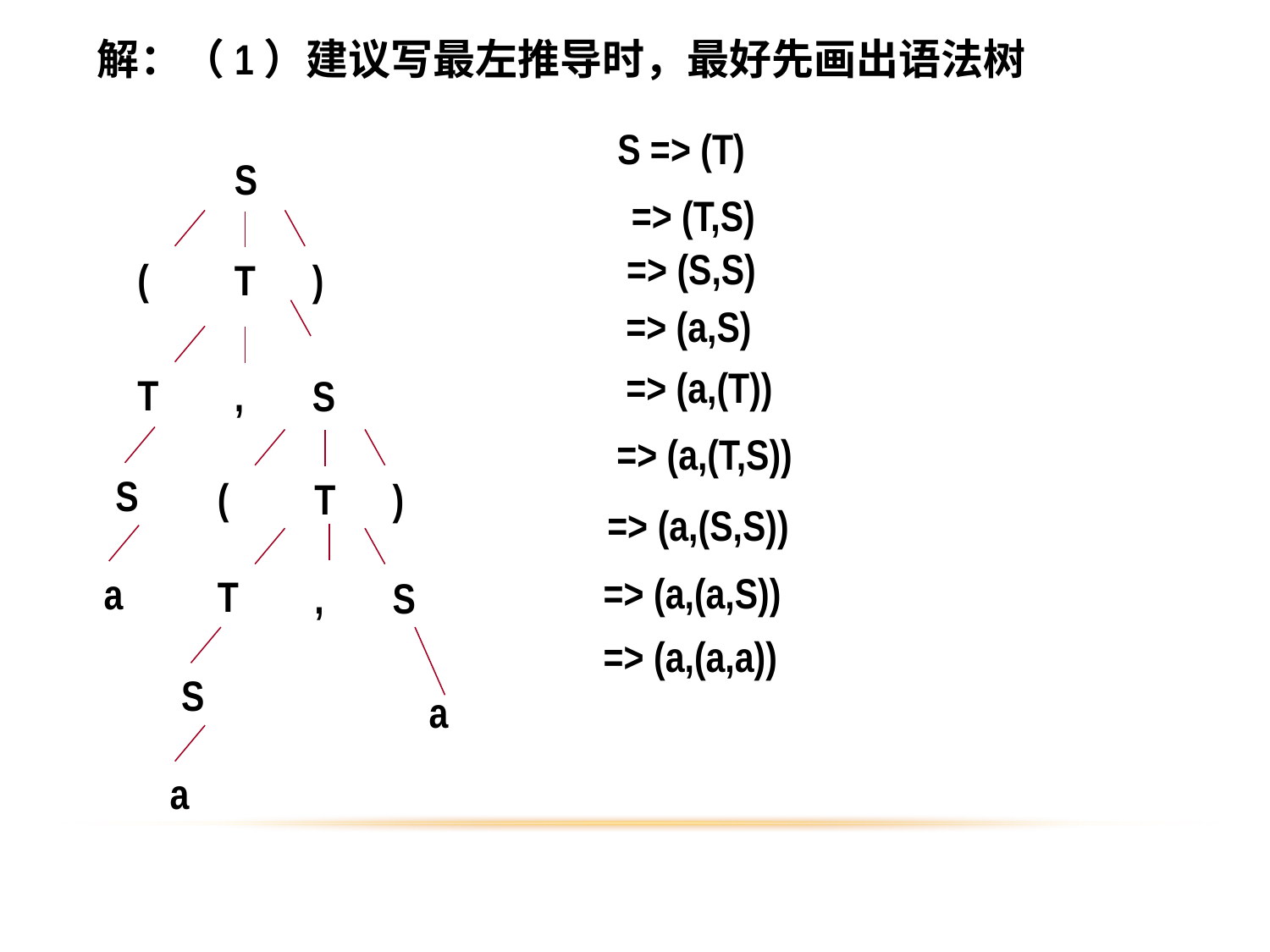

解：（1）建议写最左推导时，最好先画出语法树
S => (T)
S
   => (T,S)
   => (S,S)
(
T
)
   => (a,S)
   => (a,(T))
T
,
S
   => (a,(T,S))
S
(
T
)
   => (a,(S,S))
   => (a,(a,S))
a
T
,
S
   => (a,(a,a))
S
a
a
29